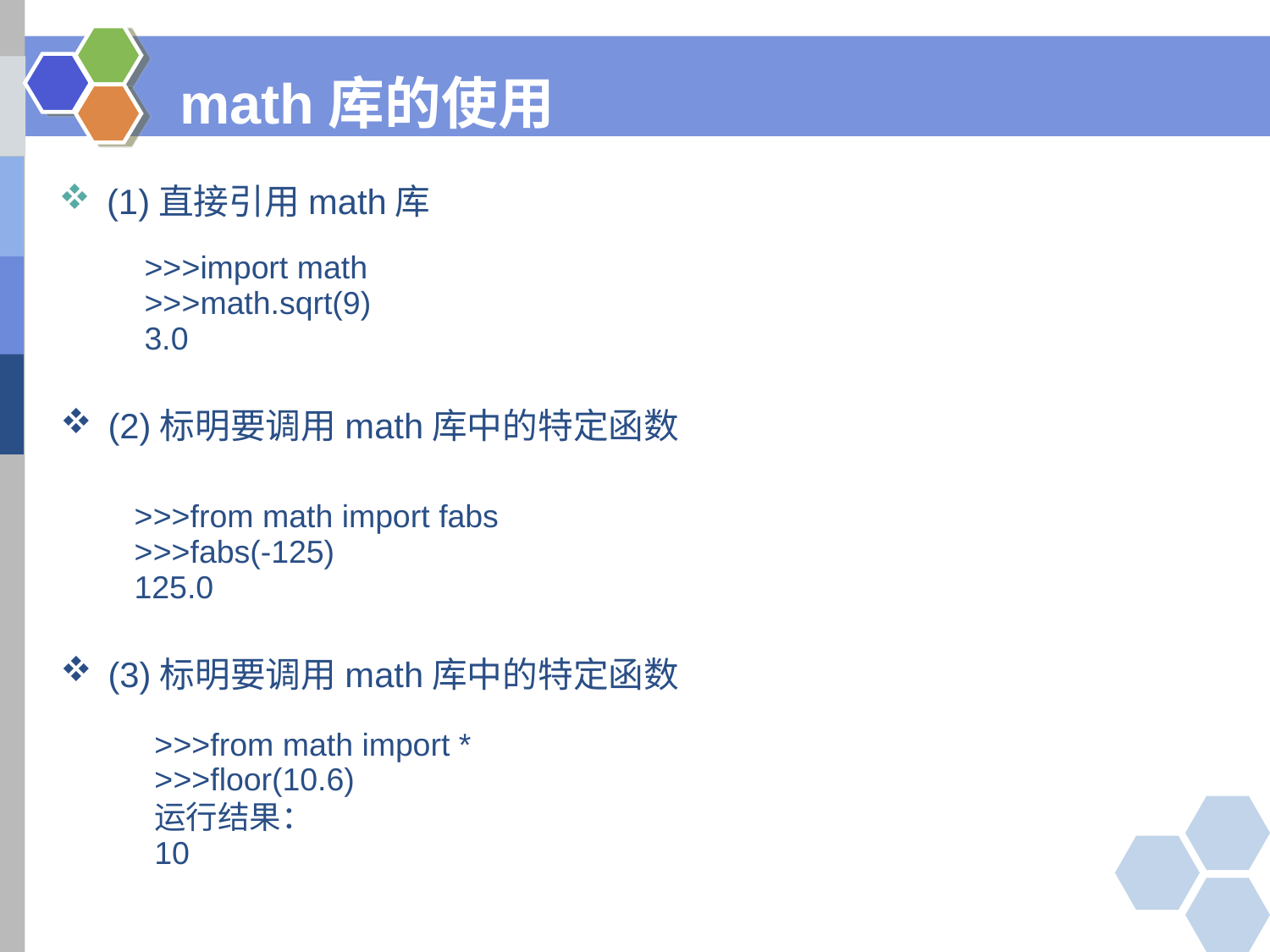

# math库的使用
(1)直接引用math库
>>>import math
>>>math.sqrt(9)
3.0
(2)标明要调用math库中的特定函数
>>>from math import fabs
>>>fabs(-125)
125.0
(3)标明要调用math库中的特定函数
>>>from math import *
>>>floor(10.6)
运行结果：
10